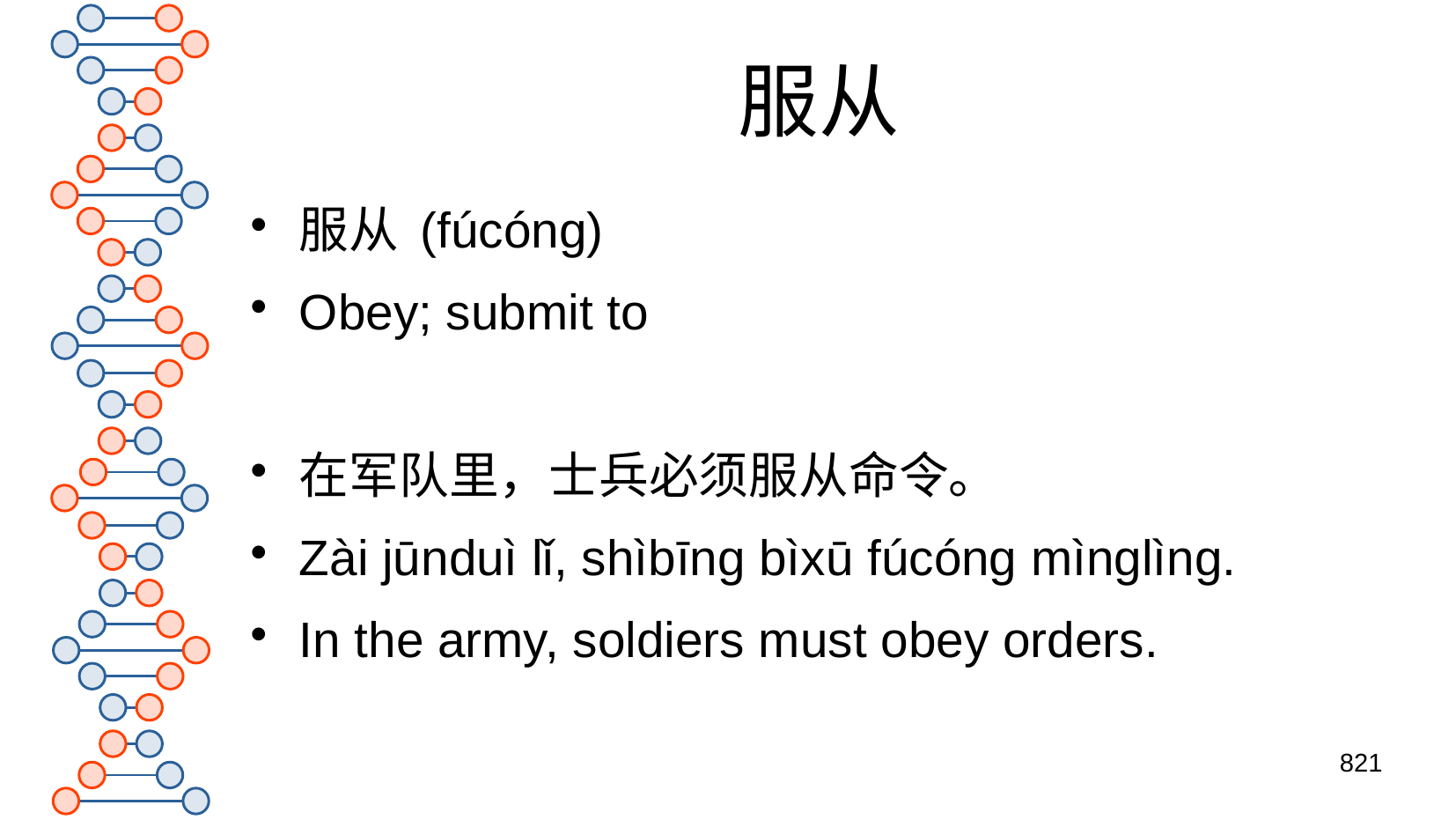

# 服从
服从 (fúcóng)
Obey; submit to

在军队里，士兵必须服从命令。
Zài jūnduì lǐ, shìbīng bìxū fúcóng mìnglìng.
In the army, soldiers must obey orders.

821